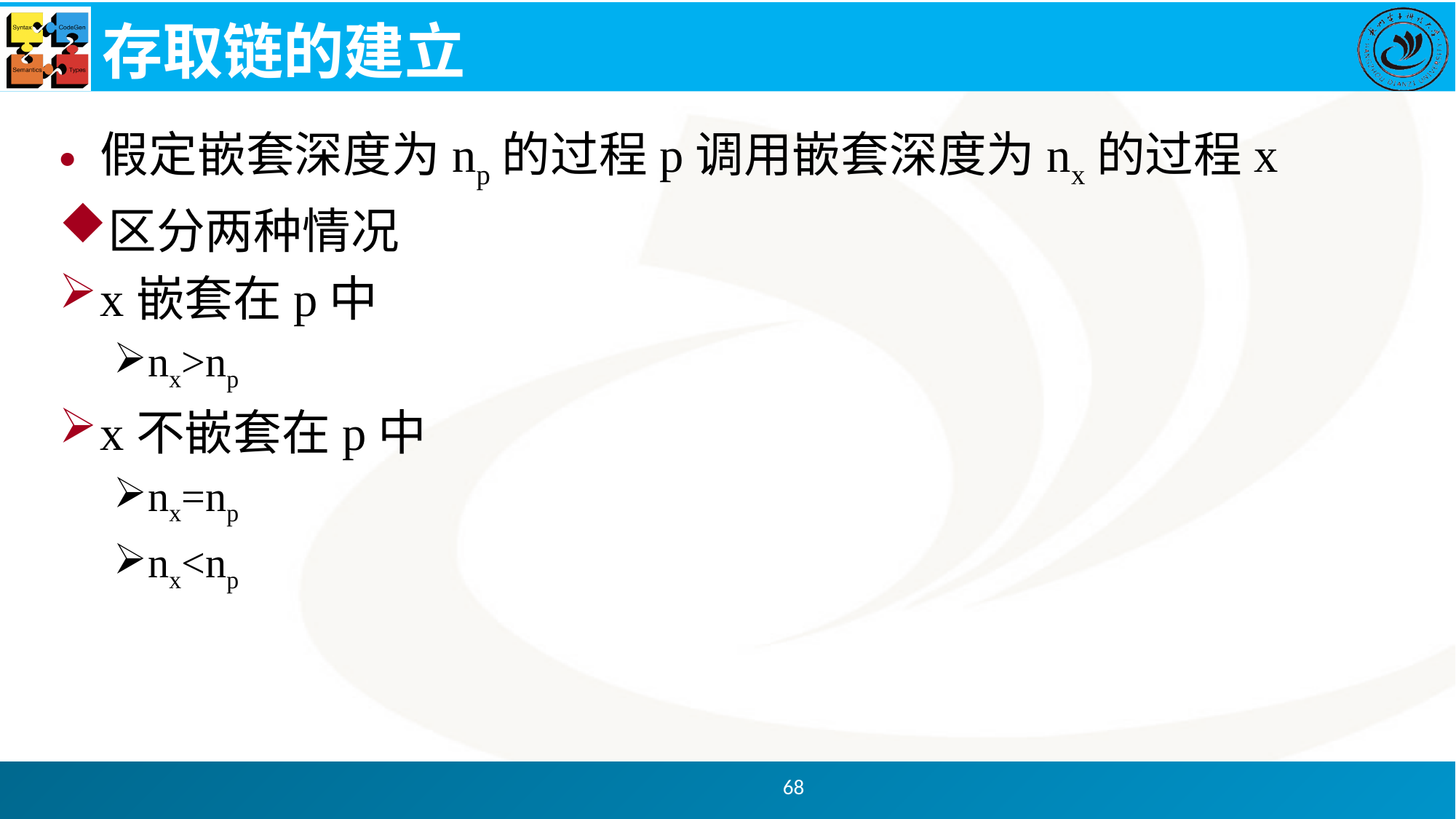

# 存取链的建立
假定嵌套深度为np的过程p调用嵌套深度为nx的过程x
区分两种情况
x嵌套在p中
nx>np
x不嵌套在p中
nx=np
nx<np

68